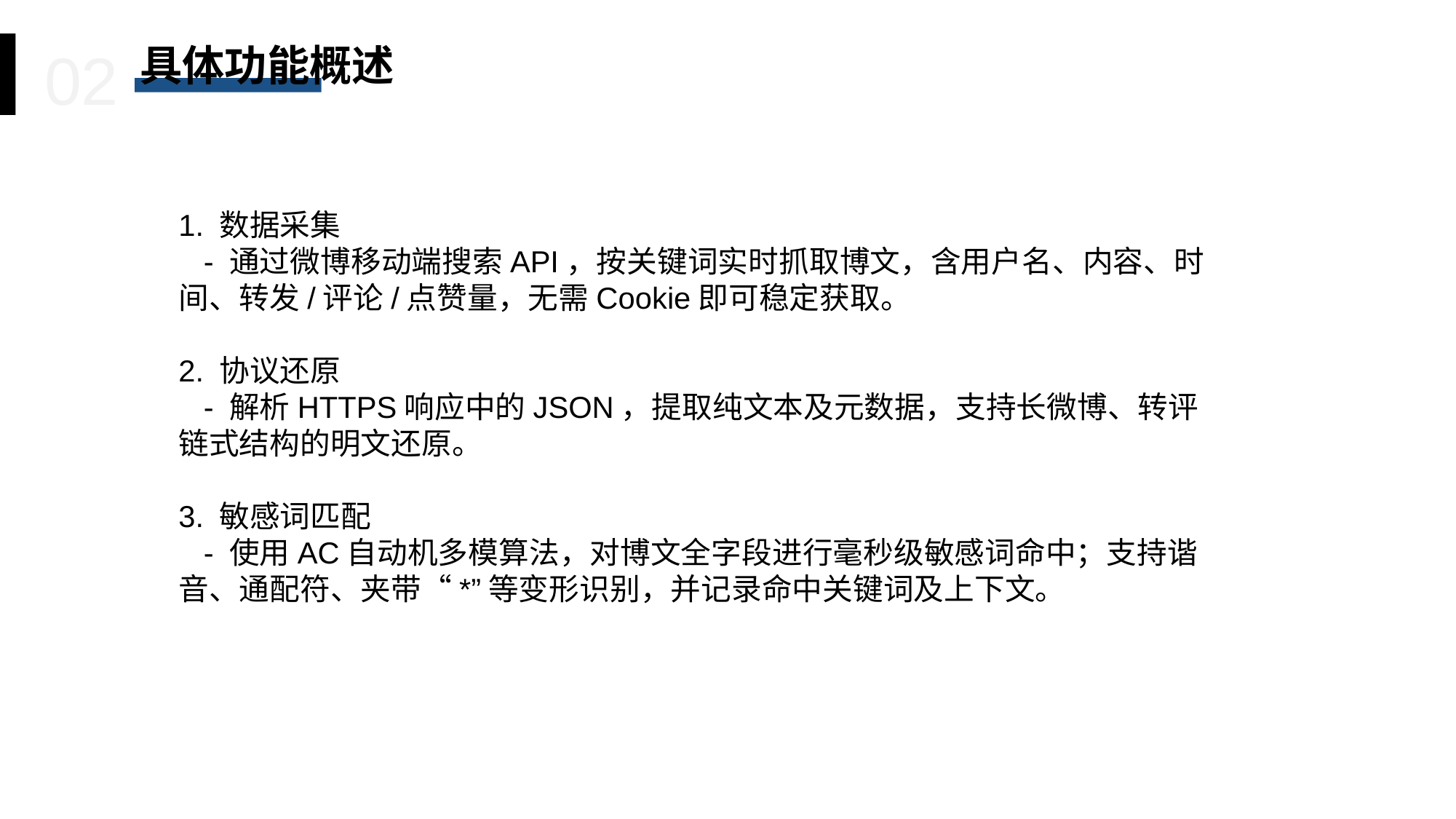

02
具体功能概述

1. 数据采集
   - 通过微博移动端搜索API，按关键词实时抓取博文，含用户名、内容、时间、转发/评论/点赞量，无需Cookie即可稳定获取。

2. 协议还原
   - 解析HTTPS响应中的JSON，提取纯文本及元数据，支持长微博、转评链式结构的明文还原。

3. 敏感词匹配
   - 使用AC自动机多模算法，对博文全字段进行毫秒级敏感词命中；支持谐音、通配符、夹带“*”等变形识别，并记录命中关键词及上下文。